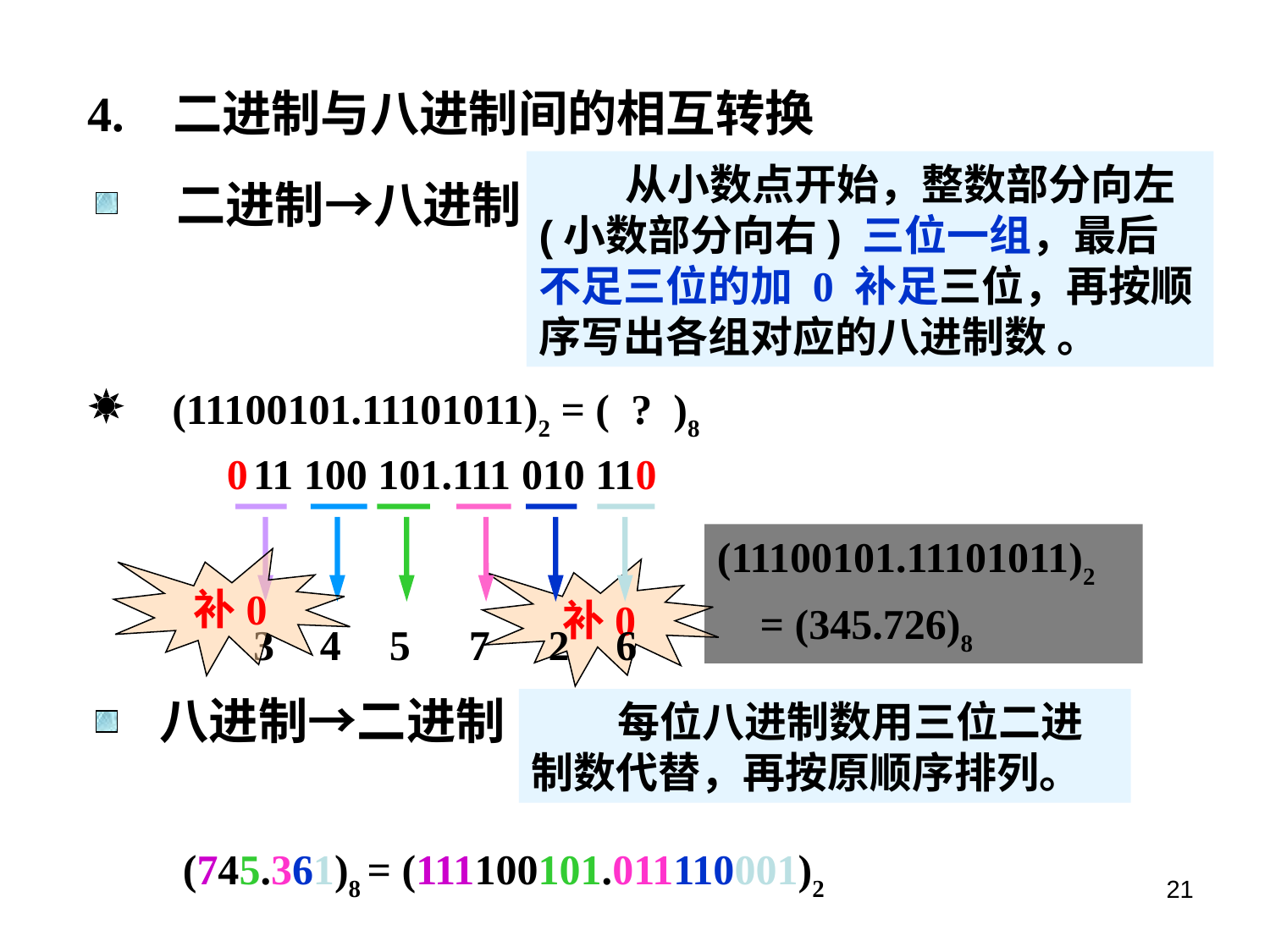

4.   二进制与八进制间的相互转换
        从小数点开始，整数部分向左
(小数部分向右) 三位一组，最后不足三位的加 0 补足三位，再按顺序写出各组对应的八进制数 。
 二进制→八进制

(11100101.11101011)2 = (  ?  )8

11 100 101.111 010 110
0

3
4
5
7
2
6
(11100101.11101011)2             = (345.726)8
补0
补0
八进制→二进制
        每位八进制数用三位二进制数代替，再按原顺序排列。

 (745.361)8 = (111100101.011110001)2
21